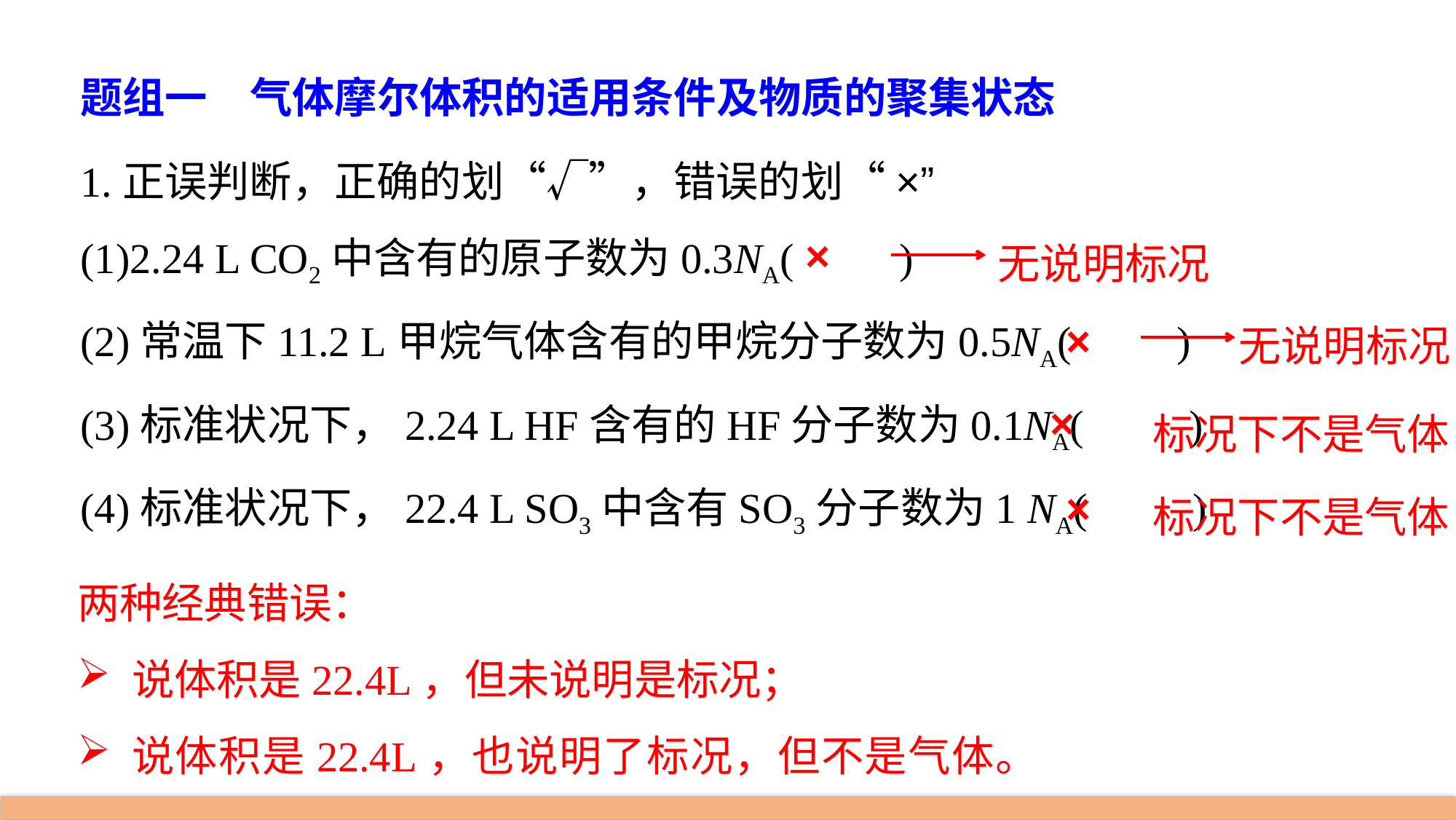

题组一　气体摩尔体积的适用条件及物质的聚集状态
1.正误判断，正确的划“√”，错误的划“×”
(1)2.24 L CO2中含有的原子数为0.3NA(　　)
(2)常温下11.2 L甲烷气体含有的甲烷分子数为0.5NA(　　)
(3)标准状况下，2.24 L HF含有的HF分子数为0.1NA(　　)
(4)标准状况下，22.4 L SO3中含有SO3分子数为1 NA(　　)
无说明标况
×
无说明标况
×
标况下不是气体
×
标况下不是气体
×
两种经典错误：
说体积是22.4L，但未说明是标况；
说体积是22.4L，也说明了标况，但不是气体。